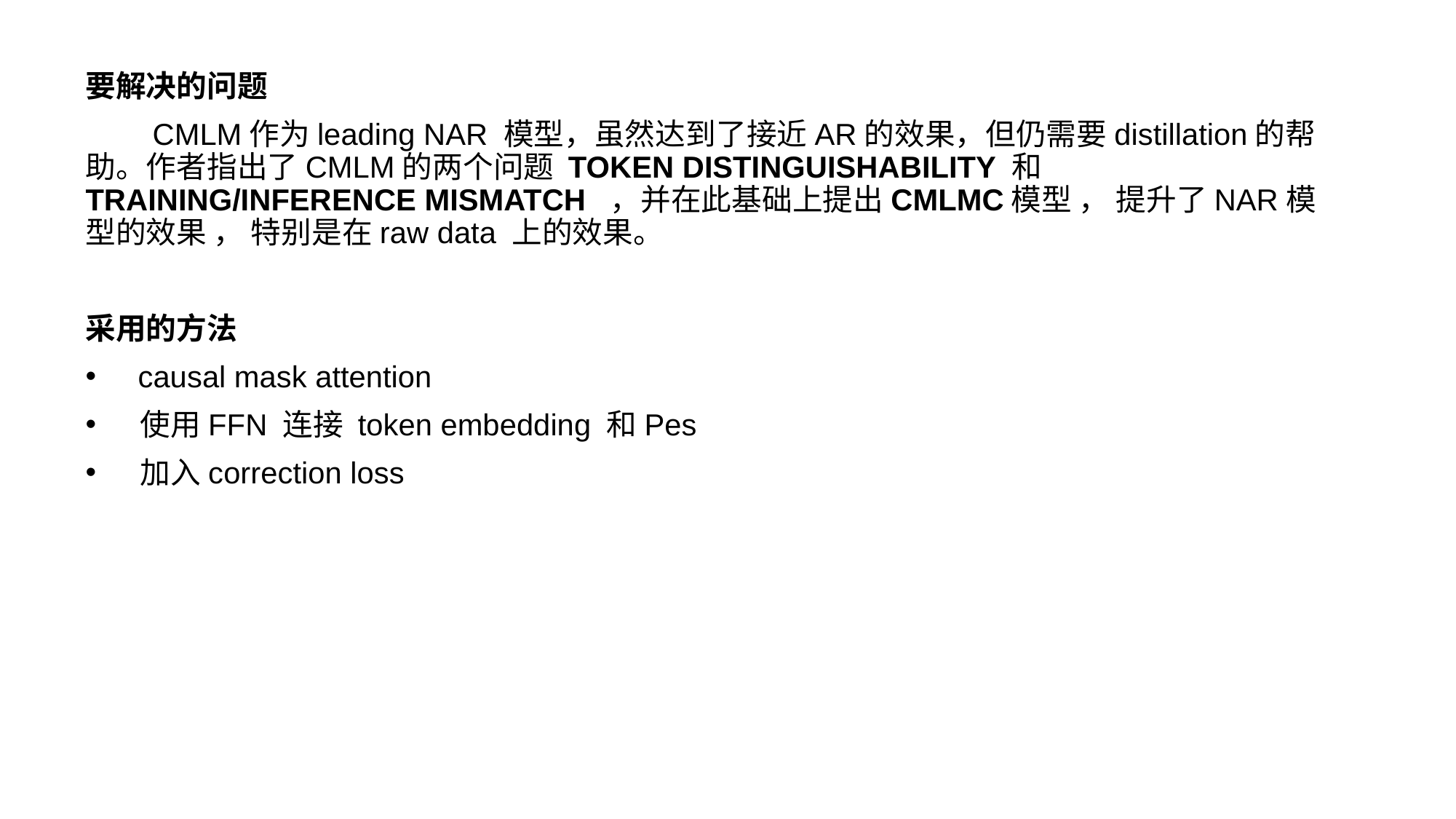

要解决的问题
        CMLM作为leading NAR 模型，虽然达到了接近AR的效果，但仍需要distillation的帮助。作者指出了CMLM的两个问题 TOKEN DISTINGUISHABILITY 和 TRAINING/INFERENCE MISMATCH  ，并在此基础上提出CMLMC模型 ， 提升了NAR模型的效果 ， 特别是在raw data 上的效果。

采用的方法
   causal mask attention
   使用FFN 连接 token embedding 和Pes
   加入correction loss